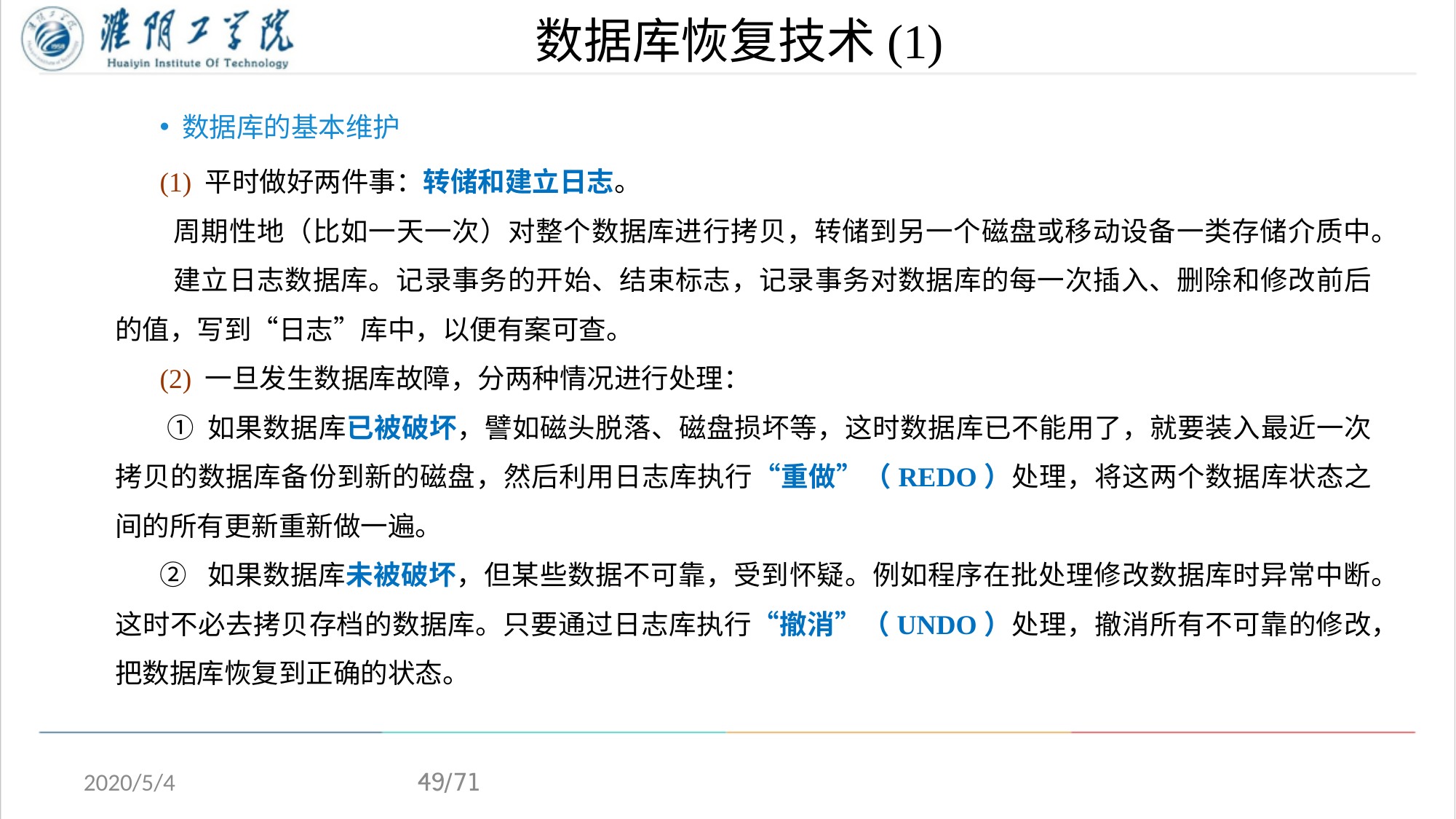

# 数据库恢复技术(1)
 数据库的基本维护
(1) 平时做好两件事：转储和建立日志。
 周期性地（比如一天一次）对整个数据库进行拷贝，转储到另一个磁盘或移动设备一类存储介质中。
 建立日志数据库。记录事务的开始、结束标志，记录事务对数据库的每一次插入、删除和修改前后的值，写到“日志”库中，以便有案可查。
(2) 一旦发生数据库故障，分两种情况进行处理：
 ① 如果数据库已被破坏，譬如磁头脱落、磁盘损坏等，这时数据库已不能用了，就要装入最近一次拷贝的数据库备份到新的磁盘，然后利用日志库执行“重做”（REDO）处理，将这两个数据库状态之间的所有更新重新做一遍。
②  如果数据库未被破坏，但某些数据不可靠，受到怀疑。例如程序在批处理修改数据库时异常中断。这时不必去拷贝存档的数据库。只要通过日志库执行“撤消”（UNDO）处理，撤消所有不可靠的修改，把数据库恢复到正确的状态。
49/71
2020/5/4